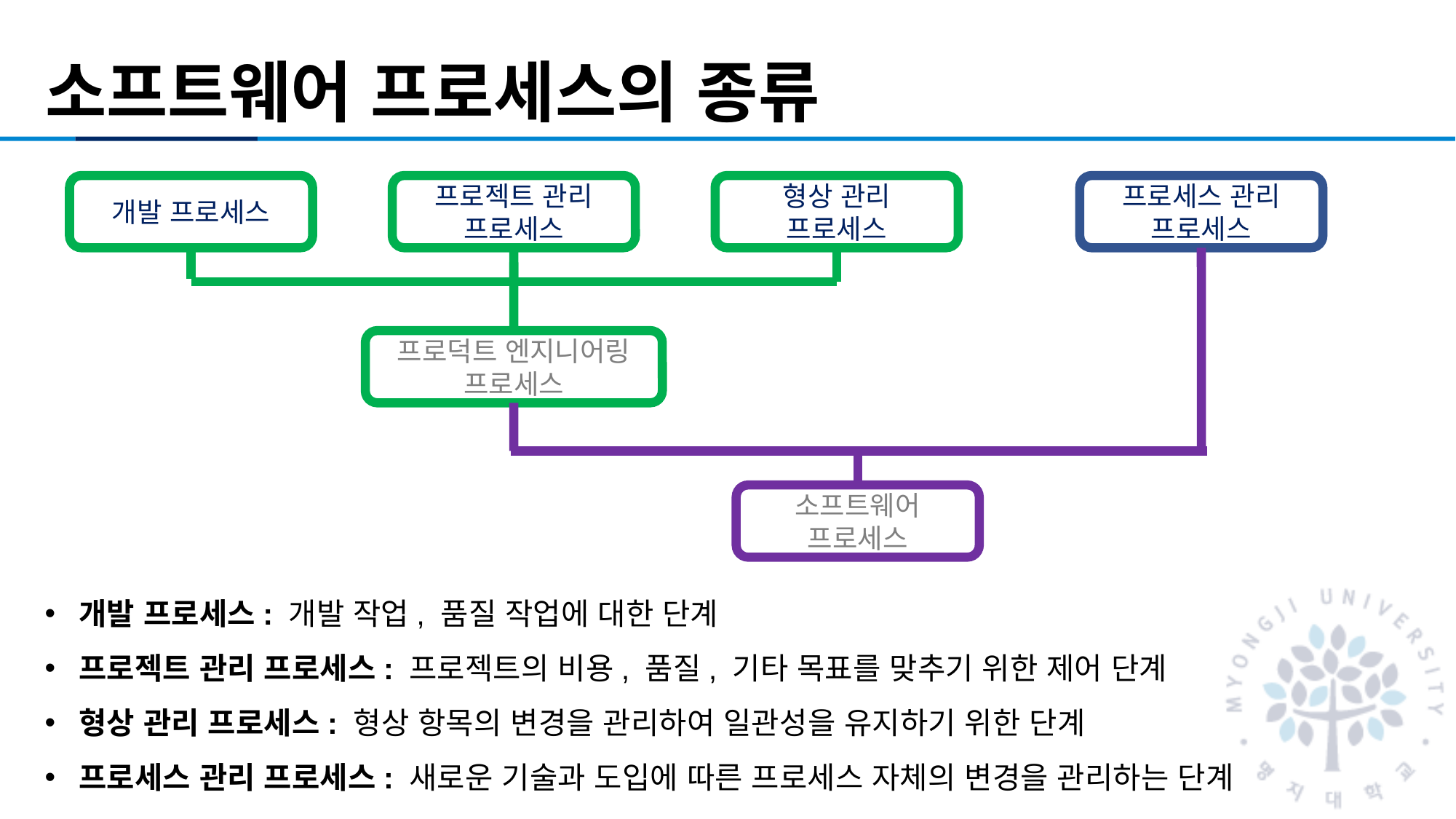

# 소프트웨어 프로세스의 종류
개발 프로세스
프로젝트 관리
프로세스
형상 관리
프로세스
프로세스 관리
프로세스
프로덕트 엔지니어링 프로세스
소프트웨어
프로세스
개발 프로세스: 개발 작업, 품질 작업에 대한 단계
프로젝트 관리 프로세스: 프로젝트의 비용, 품질, 기타 목표를 맞추기 위한 제어 단계
형상 관리 프로세스: 형상 항목의 변경을 관리하여 일관성을 유지하기 위한 단계
프로세스 관리 프로세스: 새로운 기술과 도입에 따른 프로세스 자체의 변경을 관리하는 단계